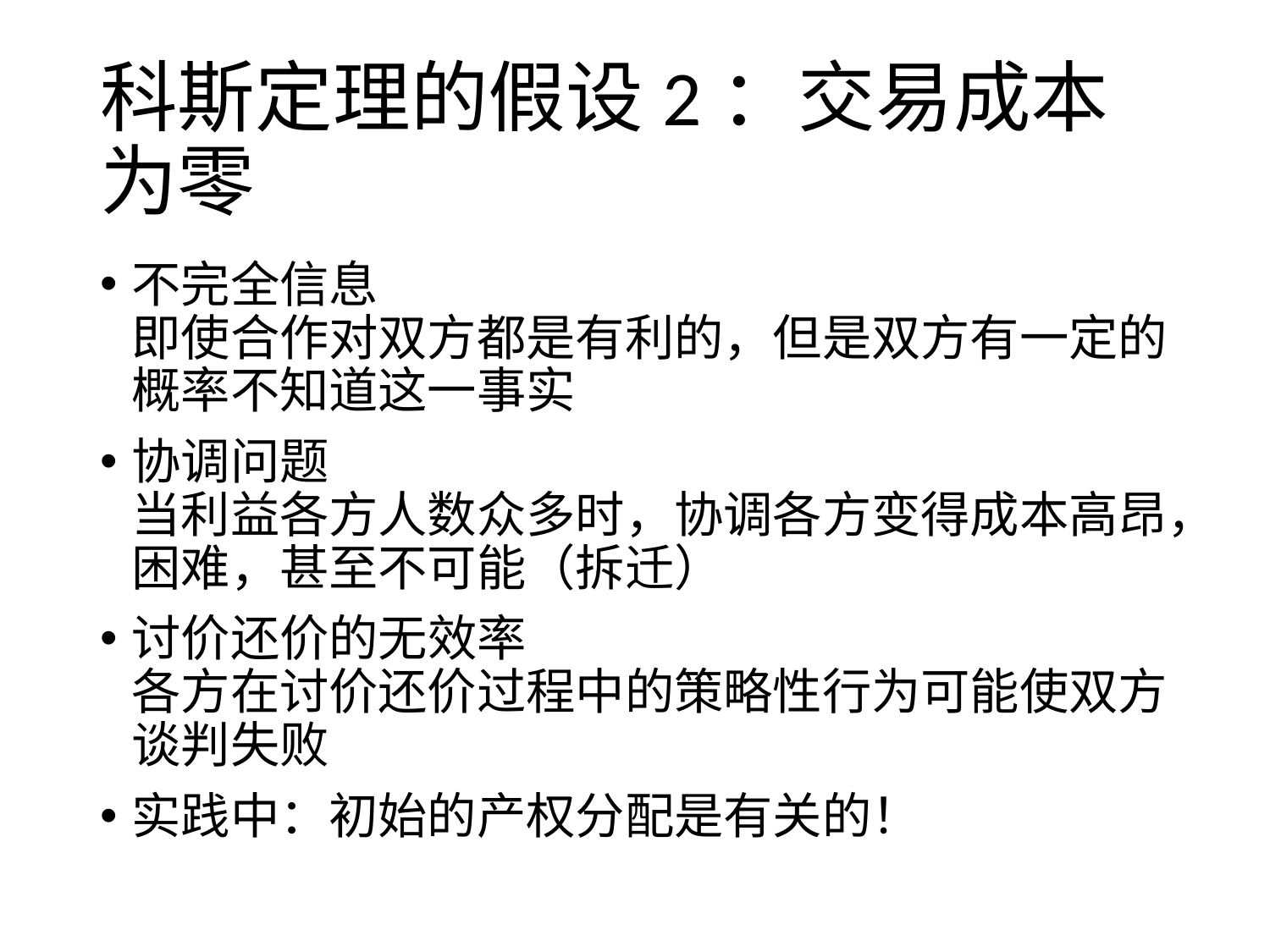

# 科斯定理的假设2：交易成本为零
不完全信息
即使合作对双方都是有利的，但是双方有一定的概率不知道这一事实
协调问题
当利益各方人数众多时，协调各方变得成本高昂，困难，甚至不可能（拆迁）
讨价还价的无效率
各方在讨价还价过程中的策略性行为可能使双方谈判失败
实践中：初始的产权分配是有关的！